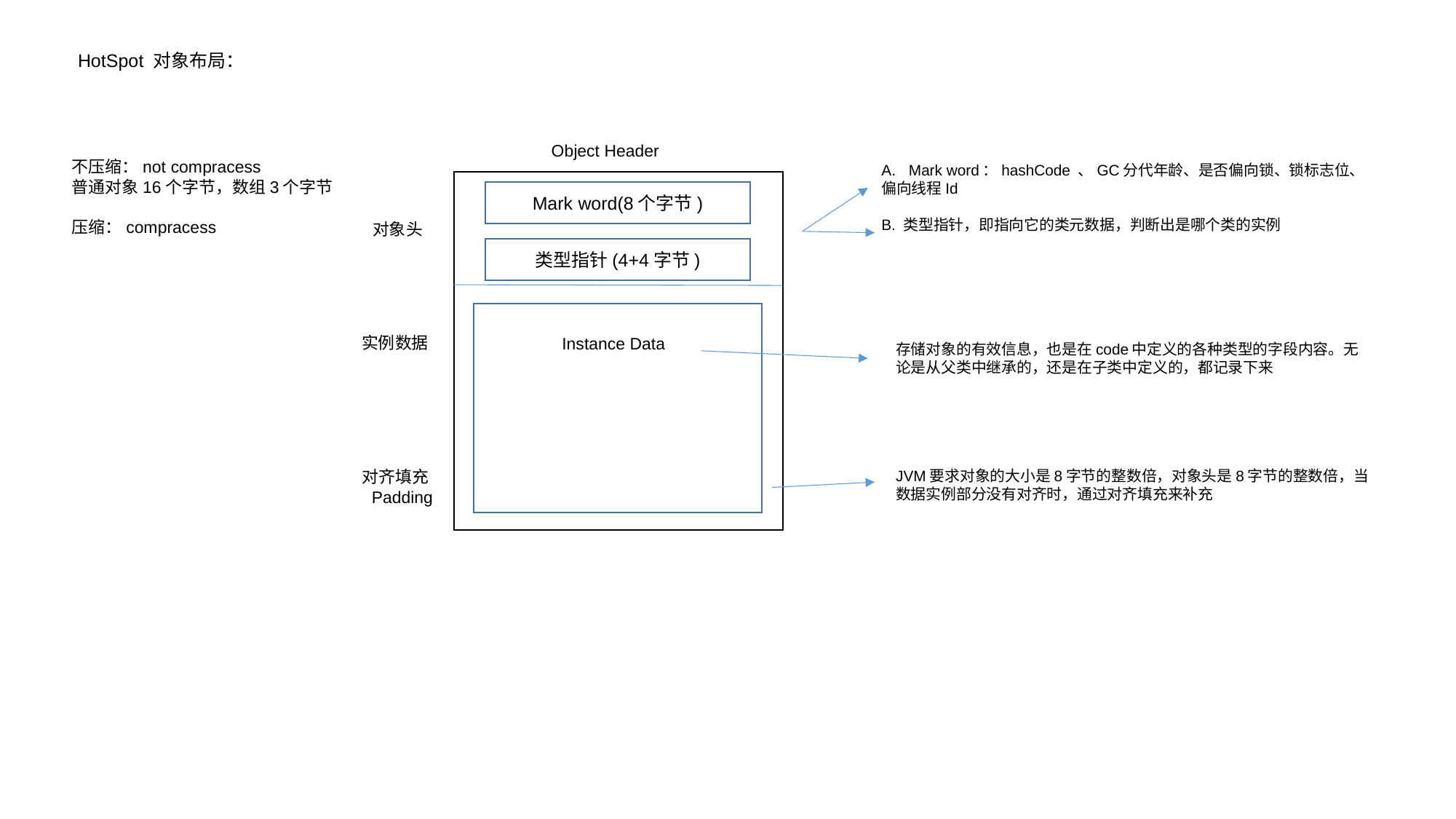

HotSpot 对象布局：
Object Header
不压缩：not compracess
普通对象16个字节，数组3个字节

压缩：compracess

Mark word：hashCode 、GC分代年龄、是否偏向锁、锁标志位、
偏向线程Id

B. 类型指针，即指向它的类元数据，判断出是哪个类的实例

Mark word(8个字节)
对象头
类型指针(4+4字节)

实例数据
Instance Data
存储对象的有效信息，也是在code中定义的各种类型的字段内容。无论是从父类中继承的，还是在子类中定义的，都记录下来
对齐填充
  Padding
JVM要求对象的大小是8字节的整数倍，对象头是8字节的整数倍，当数据实例部分没有对齐时，通过对齐填充来补充